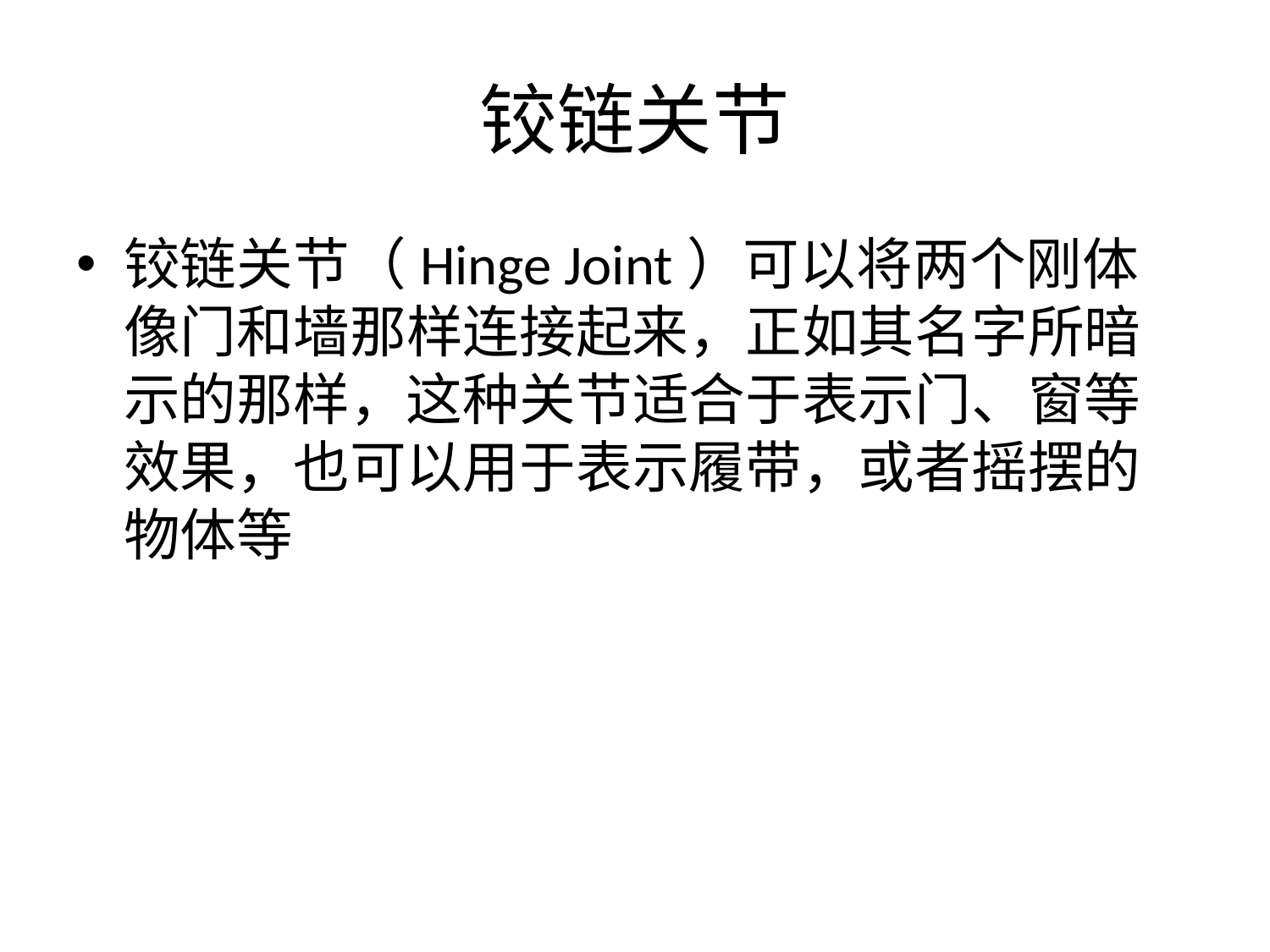

# 铰链关节
铰链关节（Hinge Joint）可以将两个刚体像门和墙那样连接起来，正如其名字所暗示的那样，这种关节适合于表示门、窗等效果，也可以用于表示履带，或者摇摆的物体等